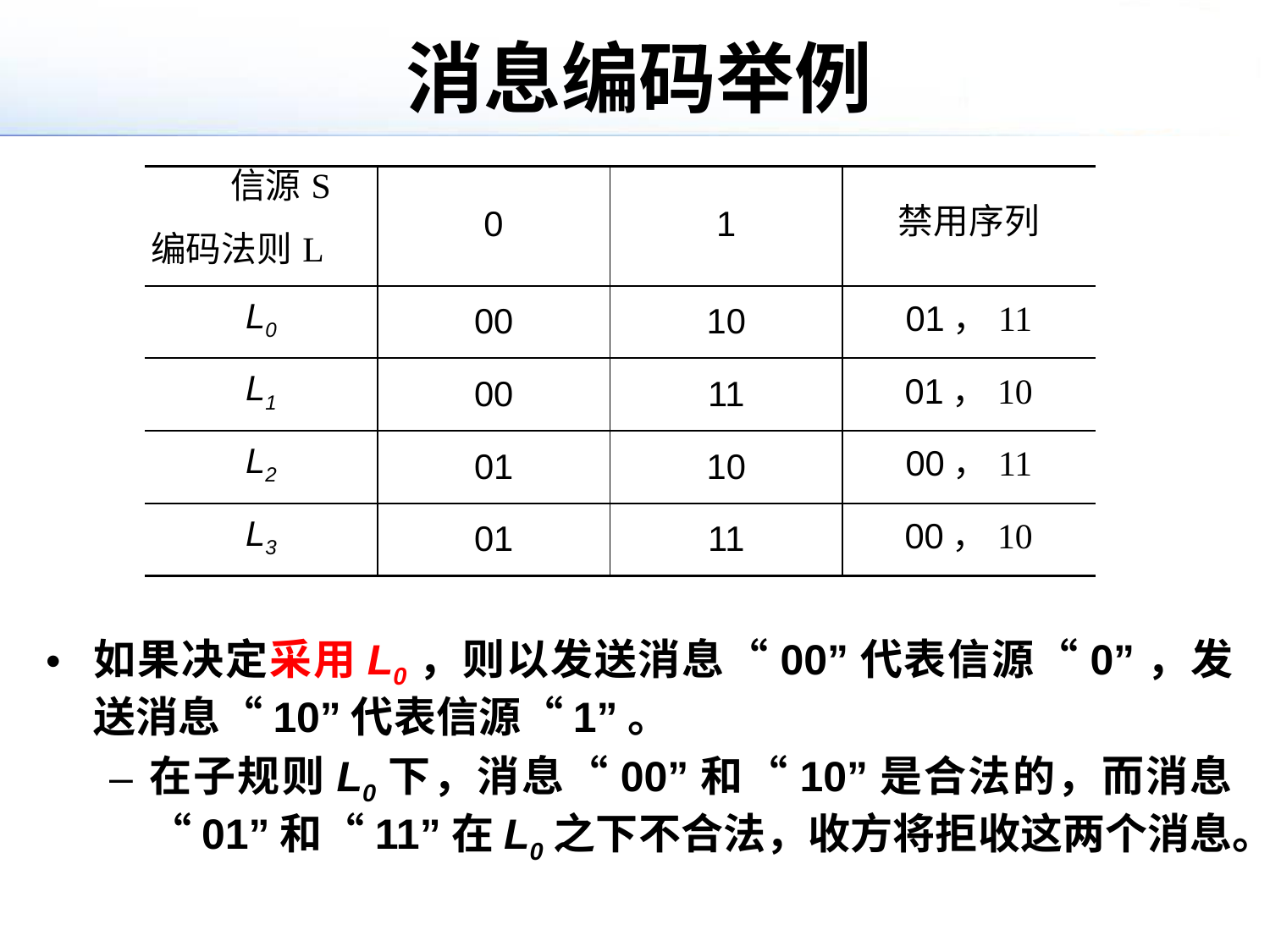

# 消息编码举例
| 信源S 编码法则L | 0 | 1 | 禁用序列 |
| --- | --- | --- | --- |
| L0 | 00 | 10 | 01，11 |
| L1 | 00 | 11 | 01，10 |
| L2 | 01 | 10 | 00，11 |
| L3 | 01 | 11 | 00，10 |
如果决定采用L0，则以发送消息“00”代表信源“0”，发送消息“10”代表信源“1”。
在子规则L0下，消息“00”和“10”是合法的，而消息“01”和“11”在L0之下不合法，收方将拒收这两个消息。